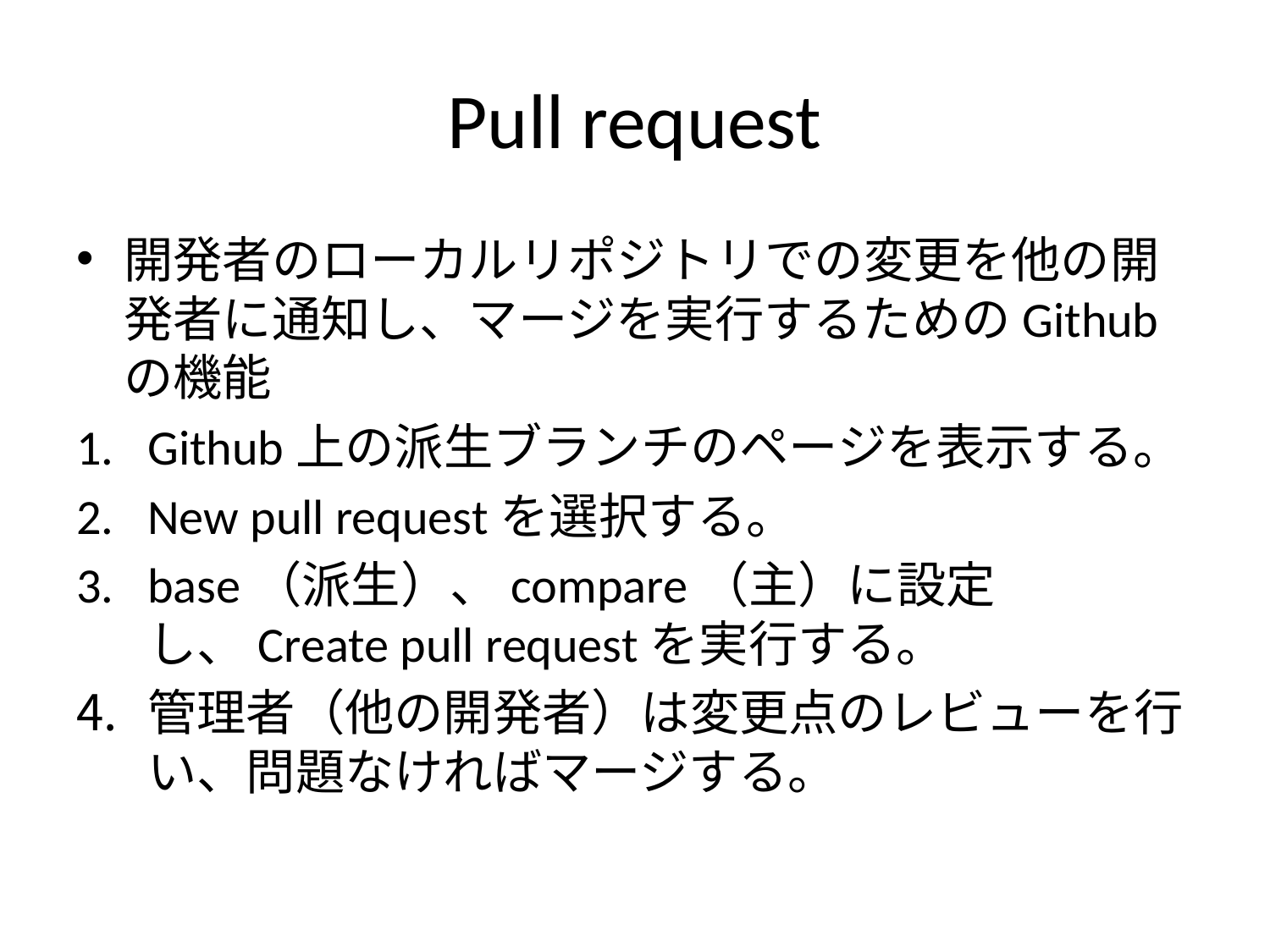

# Pull request
開発者のローカルリポジトリでの変更を他の開発者に通知し、マージを実行するためのGithubの機能
Github上の派生ブランチのページを表示する。
New pull requestを選択する。
base（派生）、compare（主）に設定し、Create pull requestを実行する。
管理者（他の開発者）は変更点のレビューを行い、問題なければマージする。